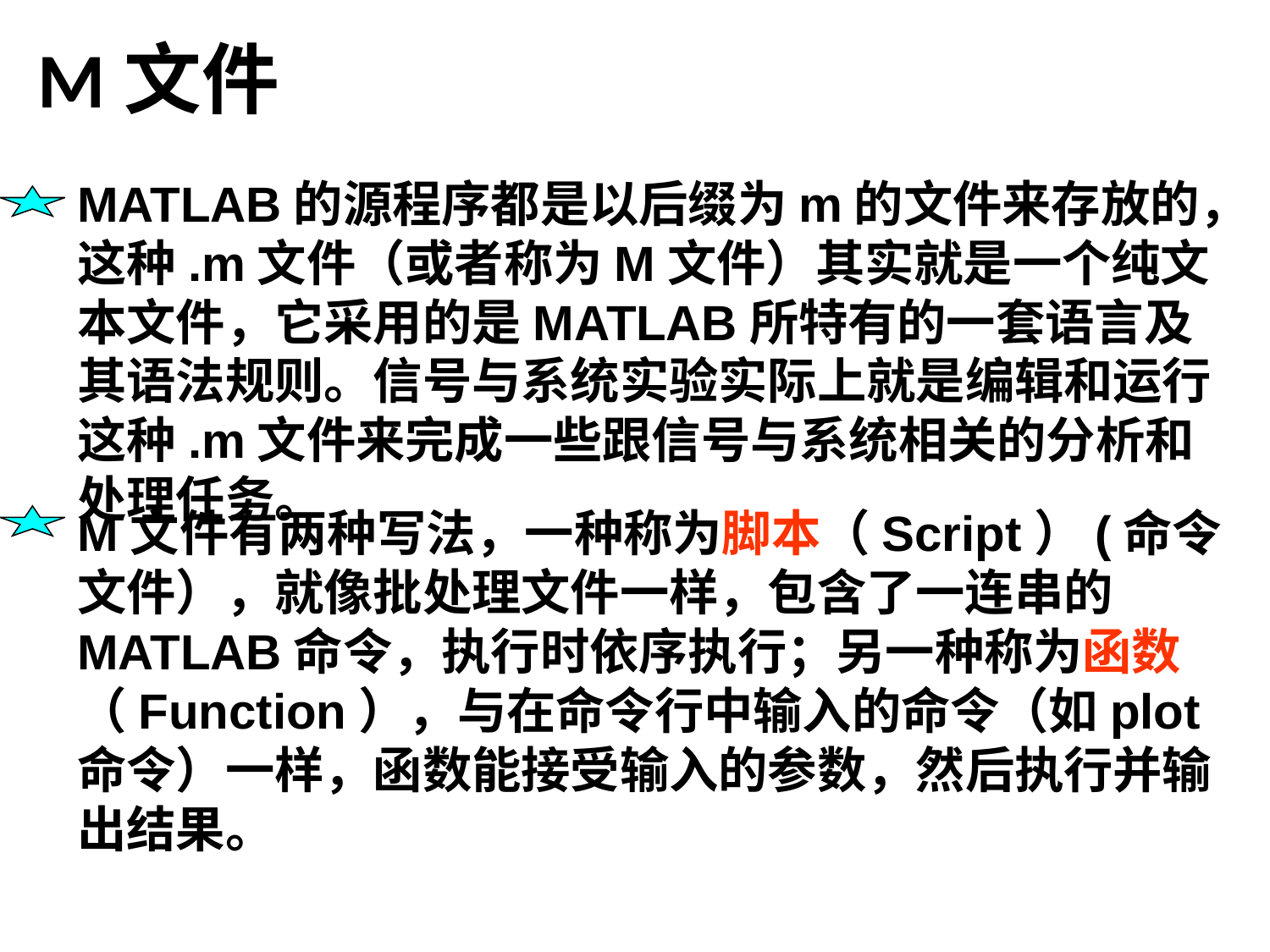

# M文件
MATLAB的源程序都是以后缀为m的文件来存放的，这种.m文件（或者称为M文件）其实就是一个纯文本文件，它采用的是MATLAB所特有的一套语言及其语法规则。信号与系统实验实际上就是编辑和运行这种.m文件来完成一些跟信号与系统相关的分析和处理任务。

M文件有两种写法，一种称为脚本（Script）(命令文件），就像批处理文件一样，包含了一连串的MATLAB命令，执行时依序执行；另一种称为函数（Function），与在命令行中输入的命令（如plot命令）一样，函数能接受输入的参数，然后执行并输出结果。